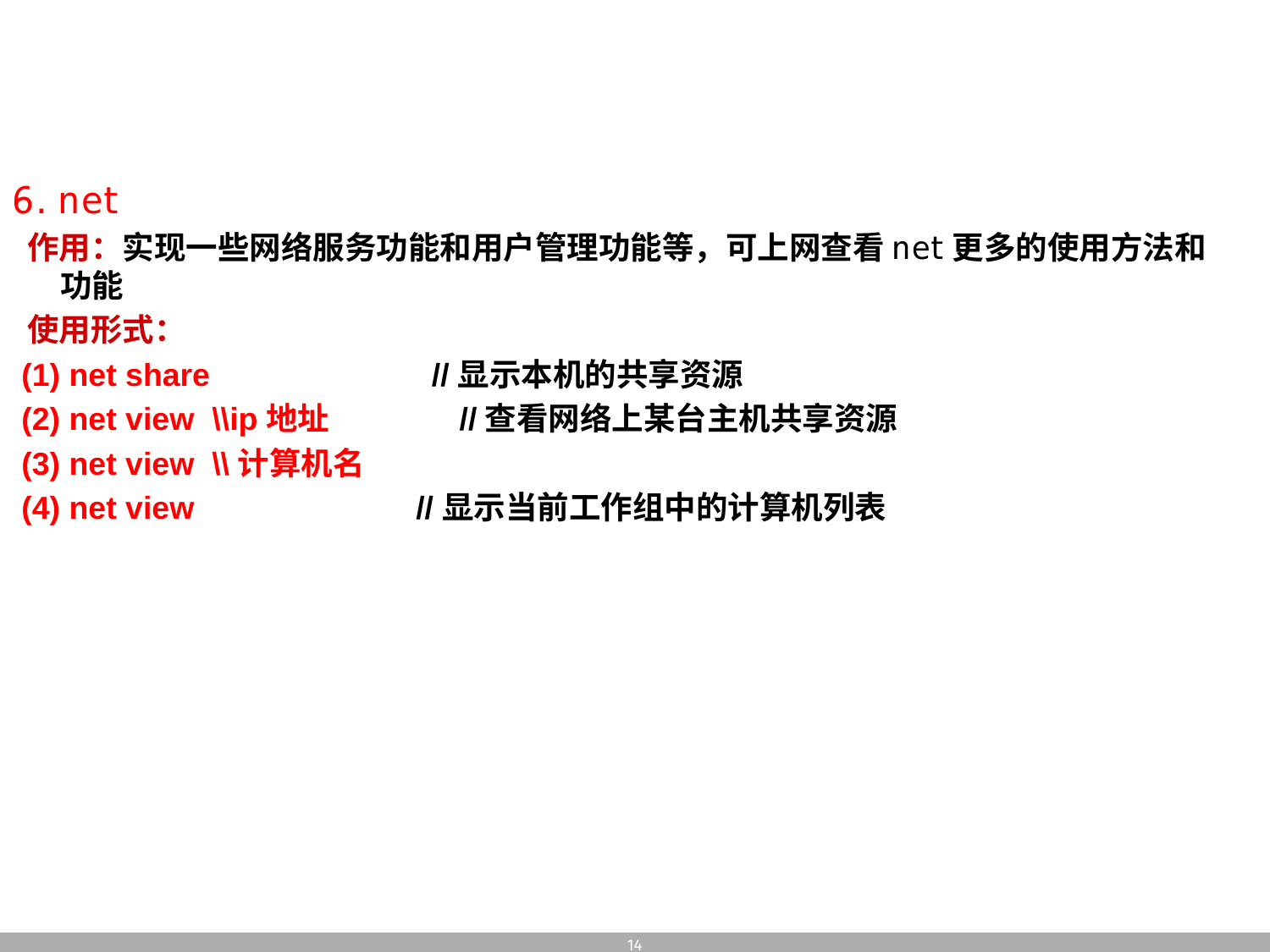

6. net
 作用：实现一些网络服务功能和用户管理功能等，可上网查看net更多的使用方法和功能
 使用形式：
 (1) net share                         //显示本机的共享资源
 (2) net view  \\ip地址                 //查看网络上某台主机共享资源
 (3) net view  \\计算机名
 (4) net view                         //显示当前工作组中的计算机列表